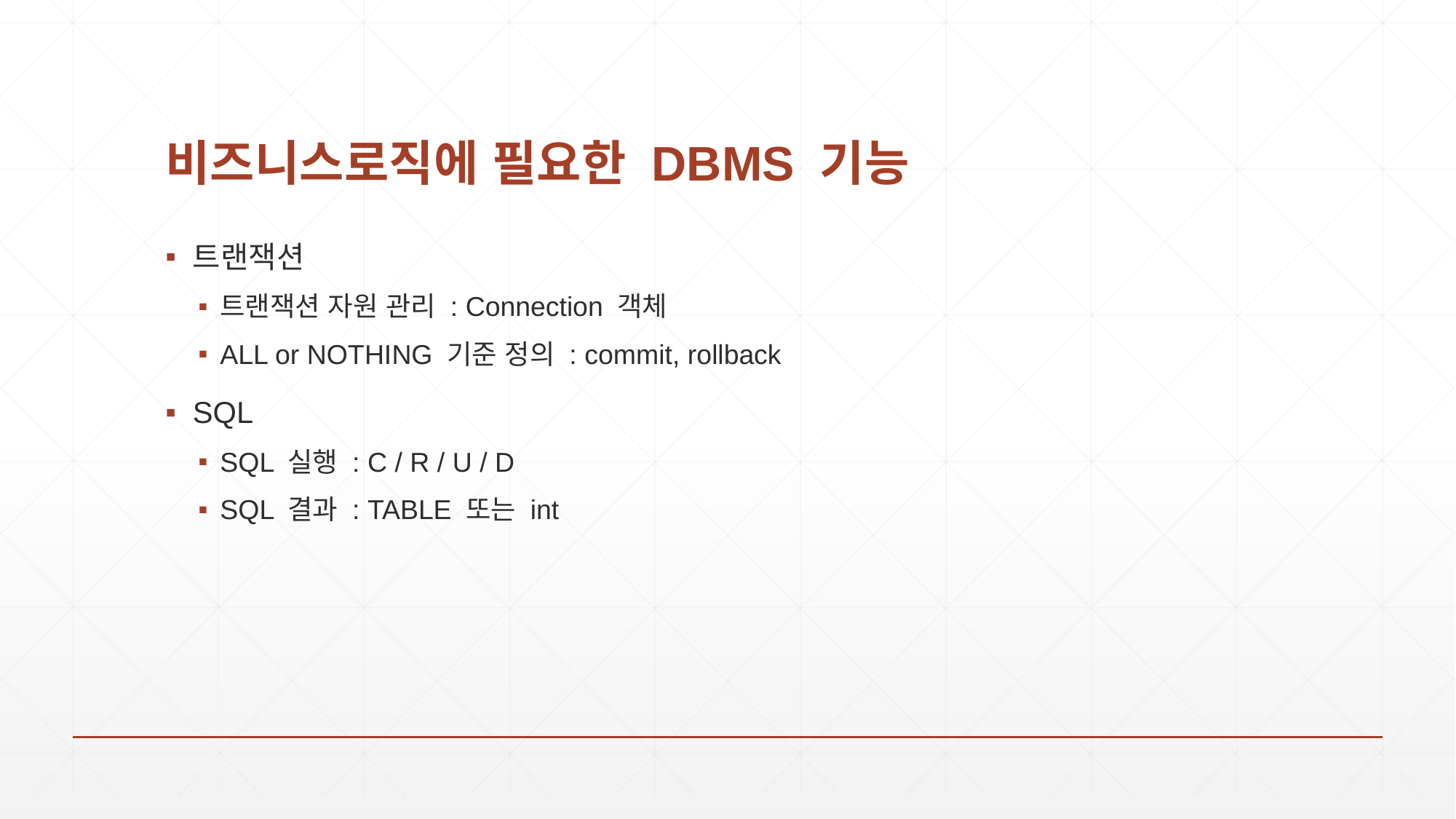

# 비즈니스로직에 필요한 DBMS 기능
트랜잭션
트랜잭션 자원 관리 : Connection 객체
ALL or NOTHING 기준 정의 : commit, rollback
SQL
SQL 실행 : C / R / U / D
SQL 결과 : TABLE 또는 int